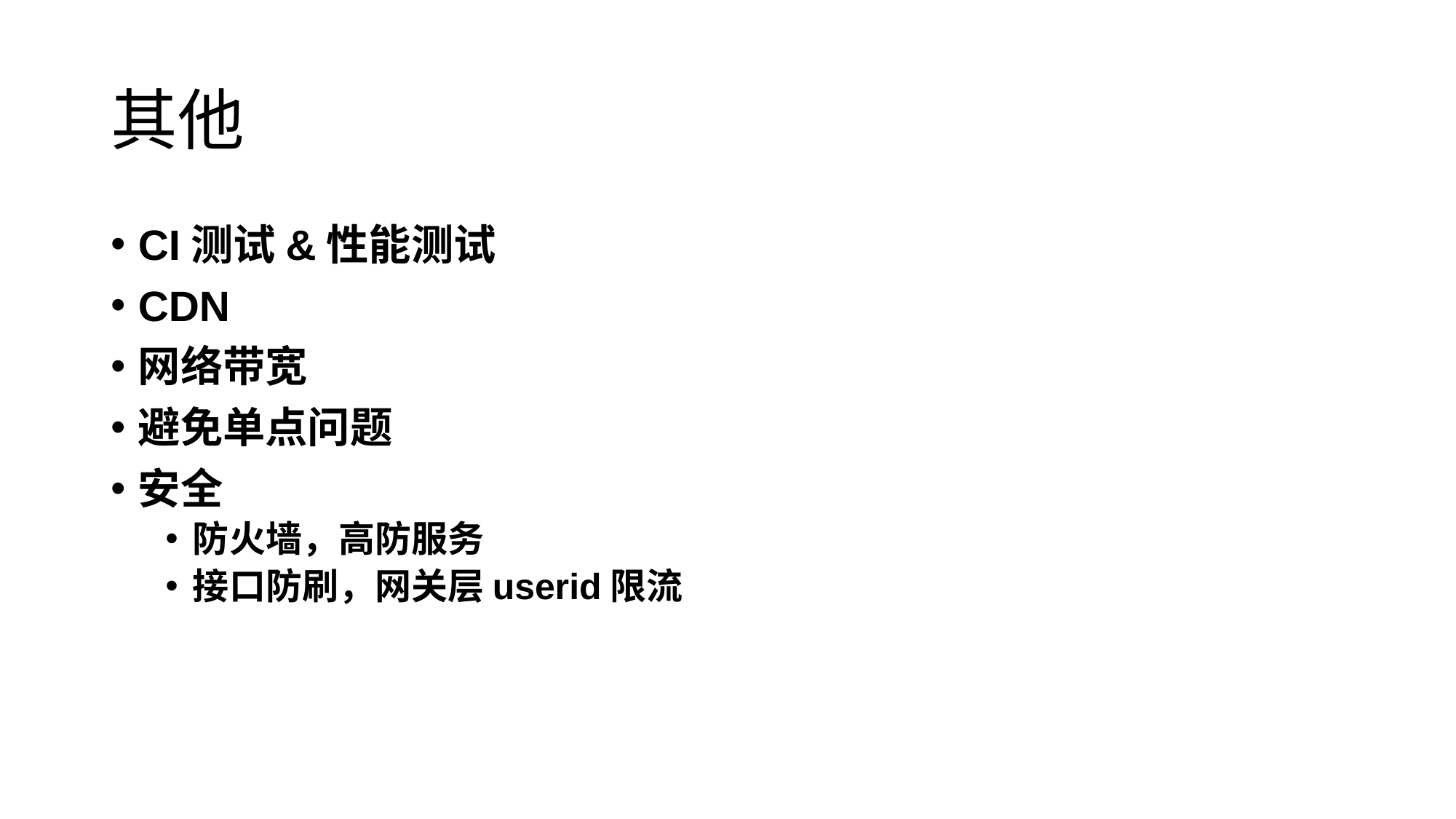

# 其他
CI测试&性能测试
CDN
网络带宽
避免单点问题
安全
防火墙，高防服务
接口防刷，网关层userid限流